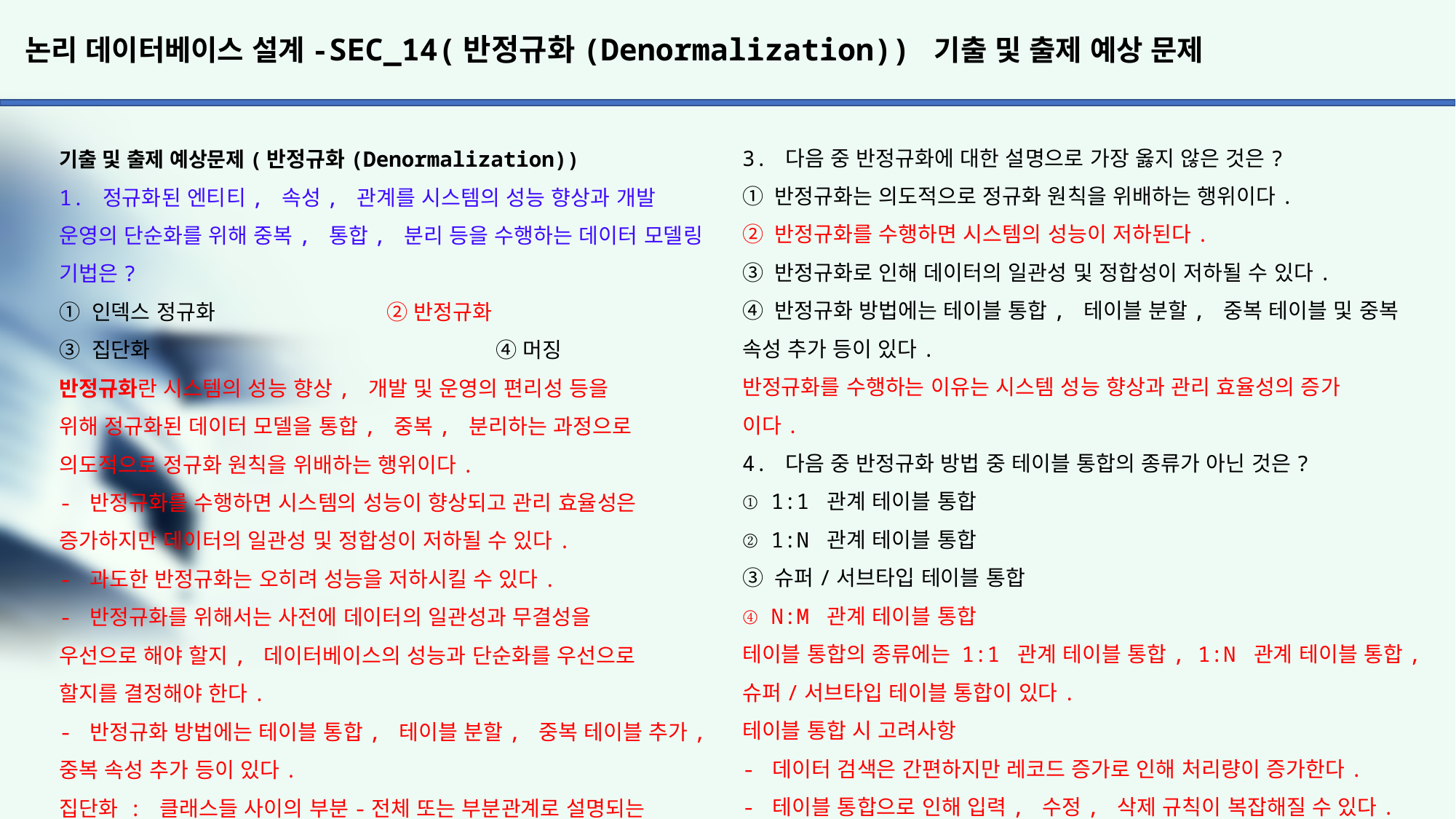

# 논리 데이터베이스 설계-SEC_14(반정규화(Denormalization)) 기출 및 출제 예상 문제
3. 다음 중 반정규화에 대한 설명으로 가장 옳지 않은 것은?
① 반정규화는 의도적으로 정규화 원칙을 위배하는 행위이다.
② 반정규화를 수행하면 시스템의 성능이 저하된다.
③ 반정규화로 인해 데이터의 일관성 및 정합성이 저하될 수 있다.
④ 반정규화 방법에는 테이블 통합, 테이블 분할, 중복 테이블 및 중복
속성 추가 등이 있다.
반정규화를 수행하는 이유는 시스템 성능 향상과 관리 효율성의 증가
이다.
4. 다음 중 반정규화 방법 중 테이블 통합의 종류가 아닌 것은?
① 1:1 관계 테이블 통합
② 1:N 관계 테이블 통합
③ 슈퍼/서브타입 테이블 통합
④ N:M 관계 테이블 통합
테이블 통합의 종류에는 1:1 관계 테이블 통합, 1:N 관계 테이블 통합,
슈퍼/서브타입 테이블 통합이 있다.
테이블 통합 시 고려사항
- 데이터 검색은 간편하지만 레코드 증가로 인해 처리량이 증가한다.
- 테이블 통합으로 인해 입력, 수정, 삭제 규칙이 복잡해질 수 있다.
- Not Null, Default, Check 등의 제약 조건을 설계하기가 어렵다.

기출 및 출제 예상문제(반정규화(Denormalization))
1. 정규화된 엔티티, 속성, 관계를 시스템의 성능 향상과 개발 운영의 단순화를 위해 중복, 통합, 분리 등을 수행하는 데이터 모델링 기법은?
① 인덱스 정규화		② 반정규화
③ 집단화				④ 머징
반정규화란 시스템의 성능 향상, 개발 및 운영의 편리성 등을
위해 정규화된 데이터 모델을 통합, 중복, 분리하는 과정으로
의도적으로 정규화 원칙을 위배하는 행위이다.
- 반정규화를 수행하면 시스템의 성능이 향상되고 관리 효율성은
증가하지만 데이터의 일관성 및 정합성이 저하될 수 있다.
- 과도한 반정규화는 오히려 성능을 저하시킬 수 있다.
- 반정규화를 위해서는 사전에 데이터의 일관성과 무결성을
우선으로 해야 할지, 데이터베이스의 성능과 단순화를 우선으로
할지를 결정해야 한다.
- 반정규화 방법에는 테이블 통합, 테이블 분할, 중복 테이블 추가, 중복 속성 추가 등이 있다.
집단화 : 클래스들 사이의 부분-전체 또는 부분관계로 설명되는
연관성을 나타낸다.
머징 : 특정한 칸에 대하여 차례로 배열된 데이터가 2개가 있을
때, 그들을 조합하여 1개의 데이터로 만드는 것이다.
2. 반정규화(Denormalization) 유형 중 중복 테이블을 추가하는 방법에 해당하지 않는 것은?
① 빌드 테이블의 추가
② 집계 테이블의 추가
③ 진행 테이블의 추가
④ 특정 부분만을 포함하는 테이블 추가
중복 테이블을 추가하는 방법은 다음과 같다.
1. 집계 테이블의 추가 : 집계 데이터를 위한 테이블을 생성하고
각 원본 테이블에 트리거(Trigger)를 설정하여 사용하는 것으로,
트리거의 오버헤드(Overhead)에 유의해야 한다.
2. 진행 테이블을 추가 : 이력 관리 등을 목적으로 추가하는
테이블로, 적절한 데이터 양의 유지와 활용도를 높이기 위해
기본키를 적절히 설정한다.
3. 특정 부분만을 포함하는 테이블의 추가 : 데이터가 많은 테이블의 특정 부분만을 사용하는 경우 해당 부분만으로 새로운
테이블을 생성한다.